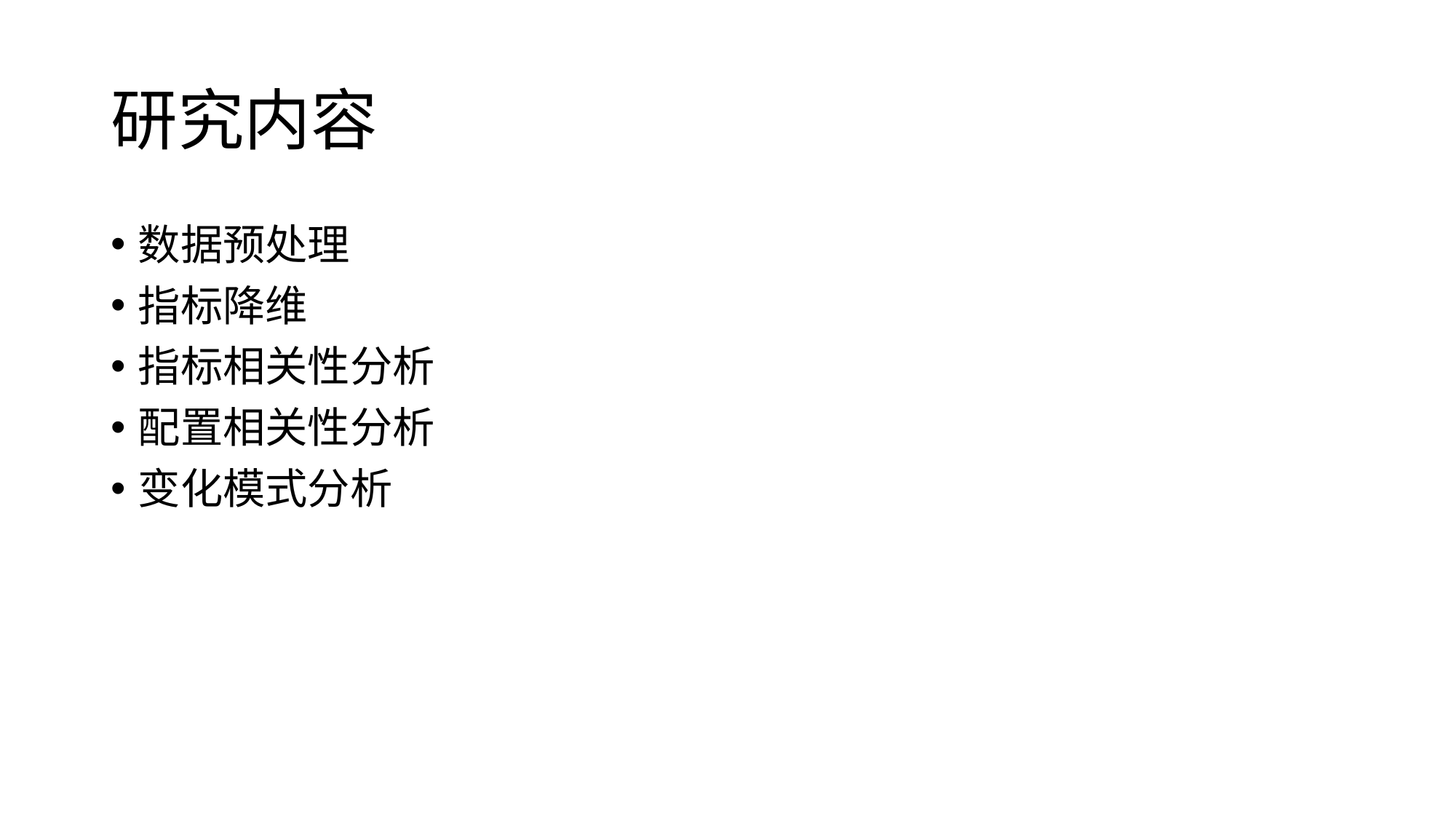

# 研究内容
数据预处理
指标降维
指标相关性分析
配置相关性分析
变化模式分析